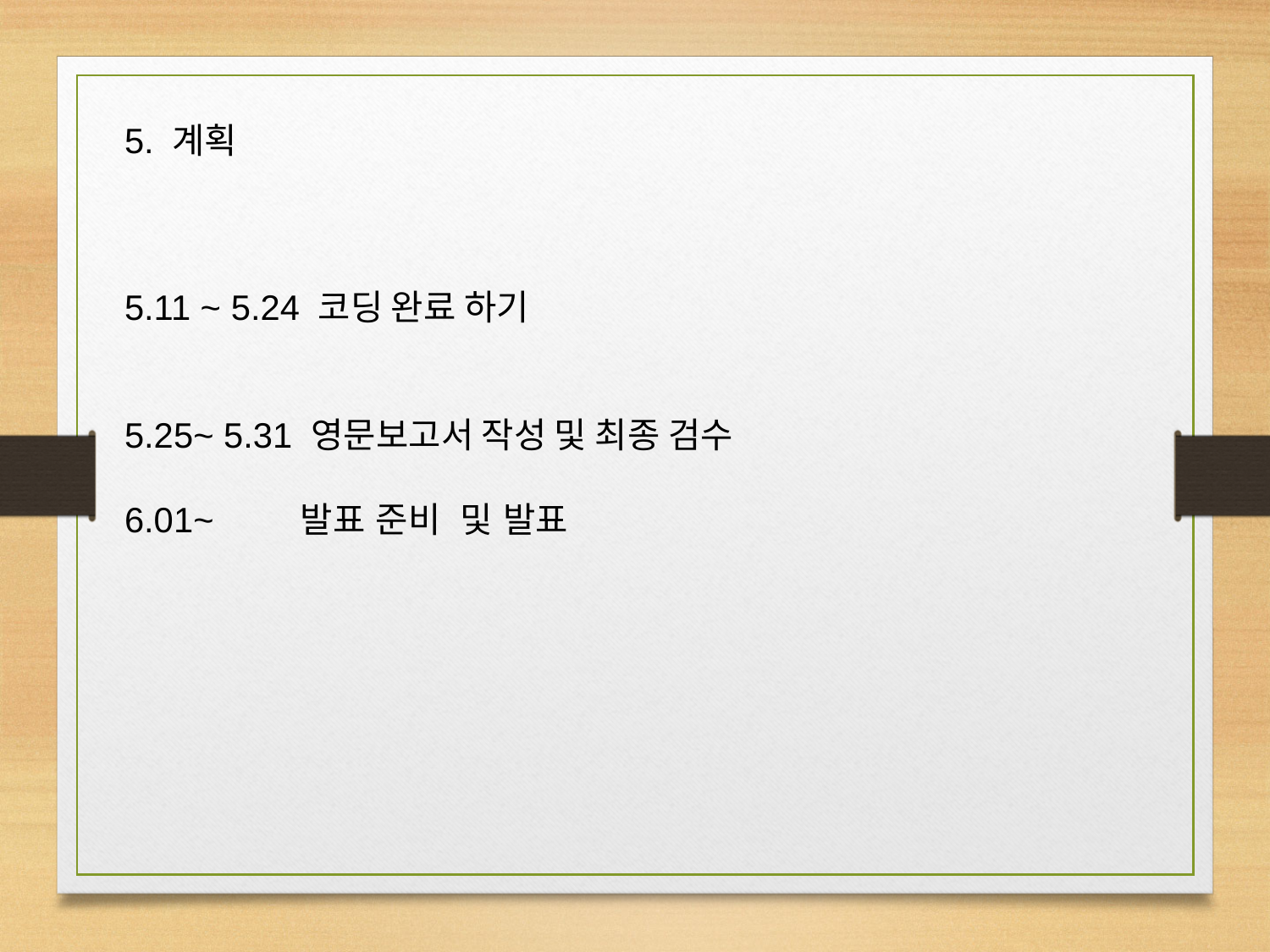

5. 계획

5.11 ~ 5.24 코딩 완료 하기

5.25~ 5.31 영문보고서 작성 및 최종 검수

6.01~        발표 준비  및 발표